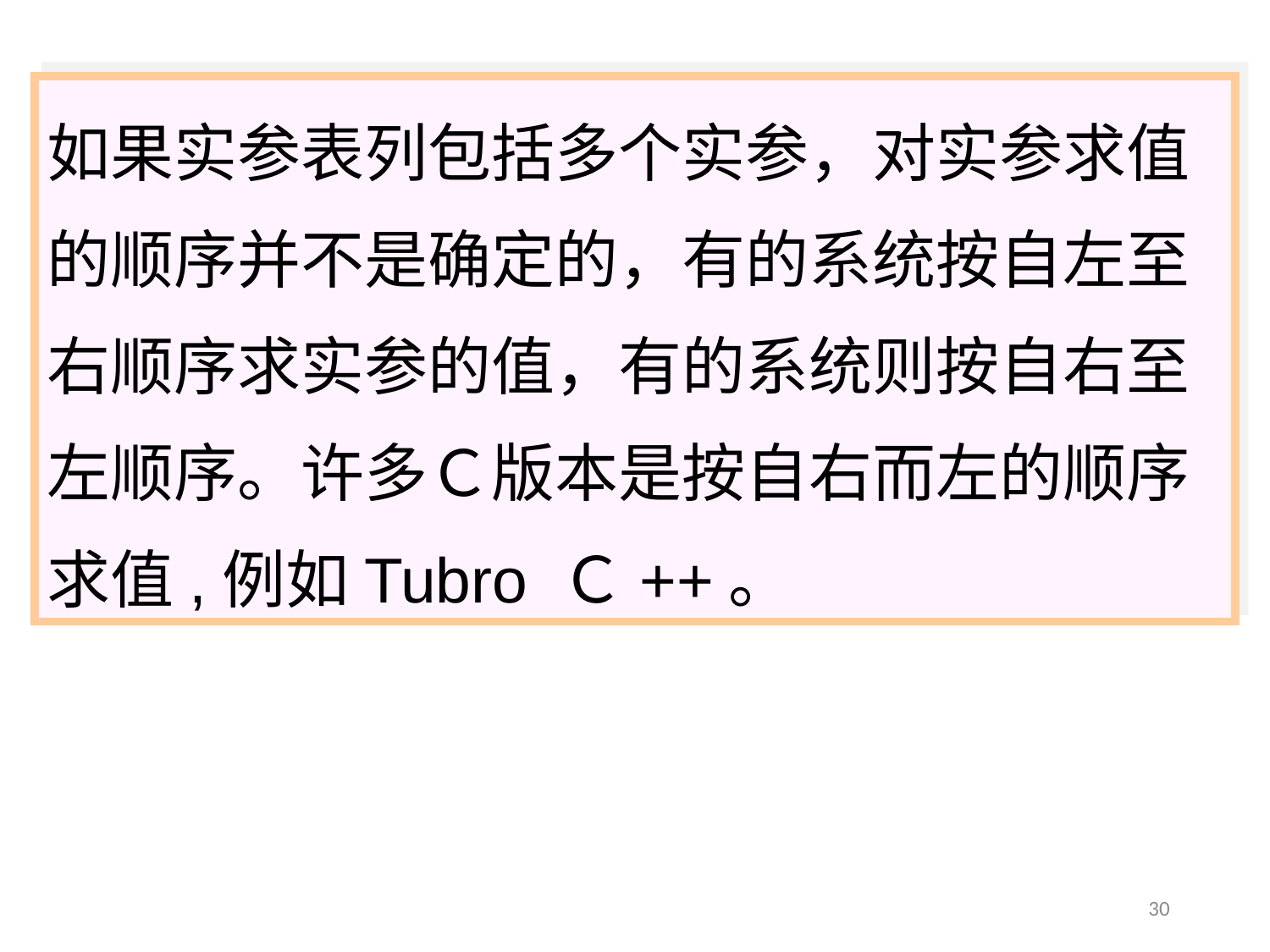

如果实参表列包括多个实参，对实参求值的顺序并不是确定的，有的系统按自左至右顺序求实参的值，有的系统则按自右至左顺序。许多Ｃ版本是按自右而左的顺序求值,例如Tubro Ｃ++。
30